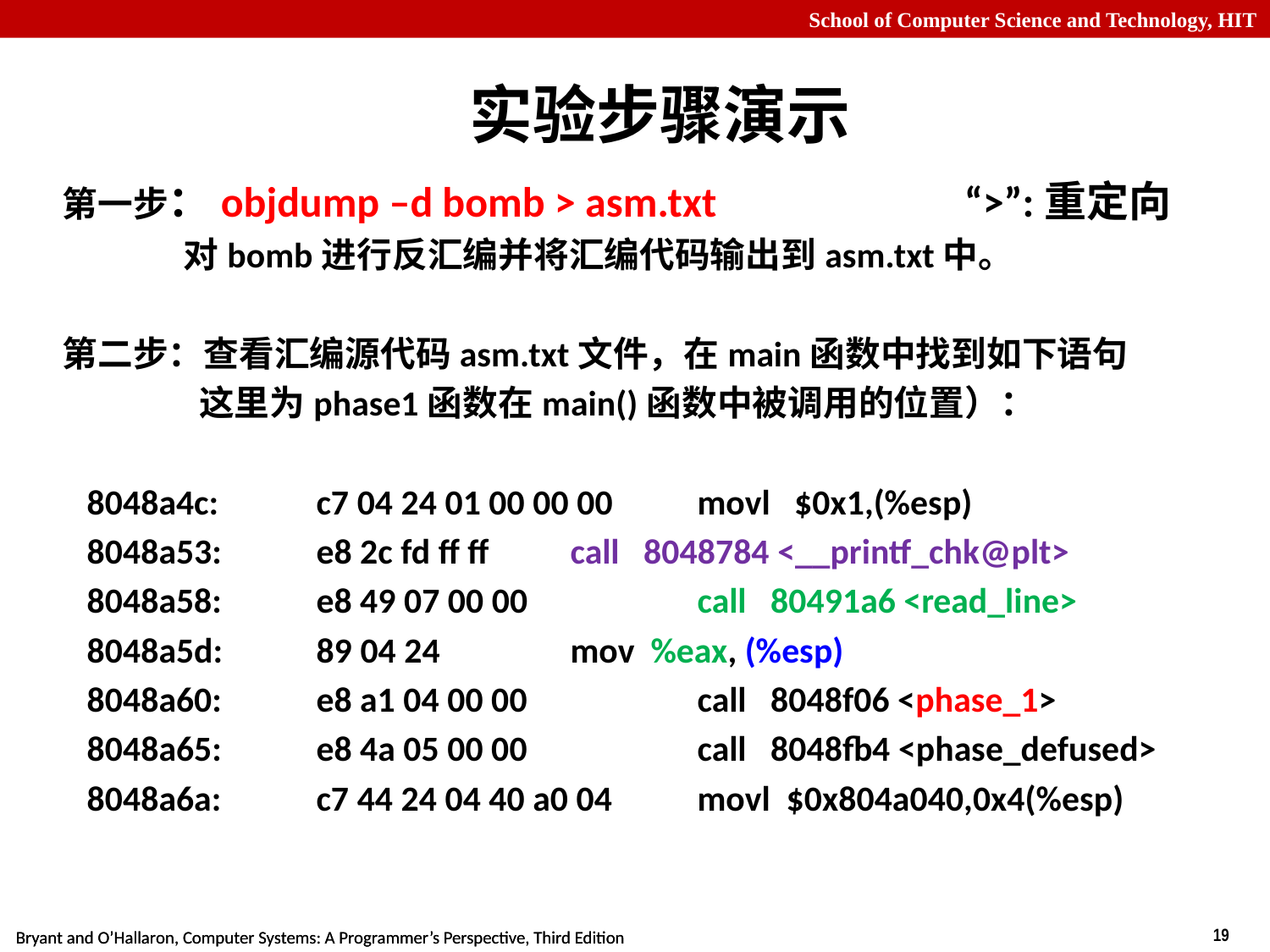

# 实验步骤演示
第一步：objdump –d bomb > asm.txt                          “>”:重定向
              对bomb进行反汇编并将汇编代码输出到asm.txt中。

第二步：查看汇编源代码asm.txt文件，在main函数中找到如下语句
这里为phase1函数在main()函数中被调用的位置）：

8048a4c:	c7 04 24 01 00 00 00 	movl   $0x1,(%esp)
8048a53:	e8 2c fd ff ff       	call   8048784 <__printf_chk@plt>
8048a58:	e8 49 07 00 00       	call   80491a6 <read_line>
8048a5d:	89 04 24             	mov  %eax, (%esp)
8048a60:	e8 a1 04 00 00       	call   8048f06 <phase_1>
8048a65:	e8 4a 05 00 00       	call   8048fb4 <phase_defused>
8048a6a:	c7 44 24 04 40 a0 04 	movl  $0x804a040,0x4(%esp)